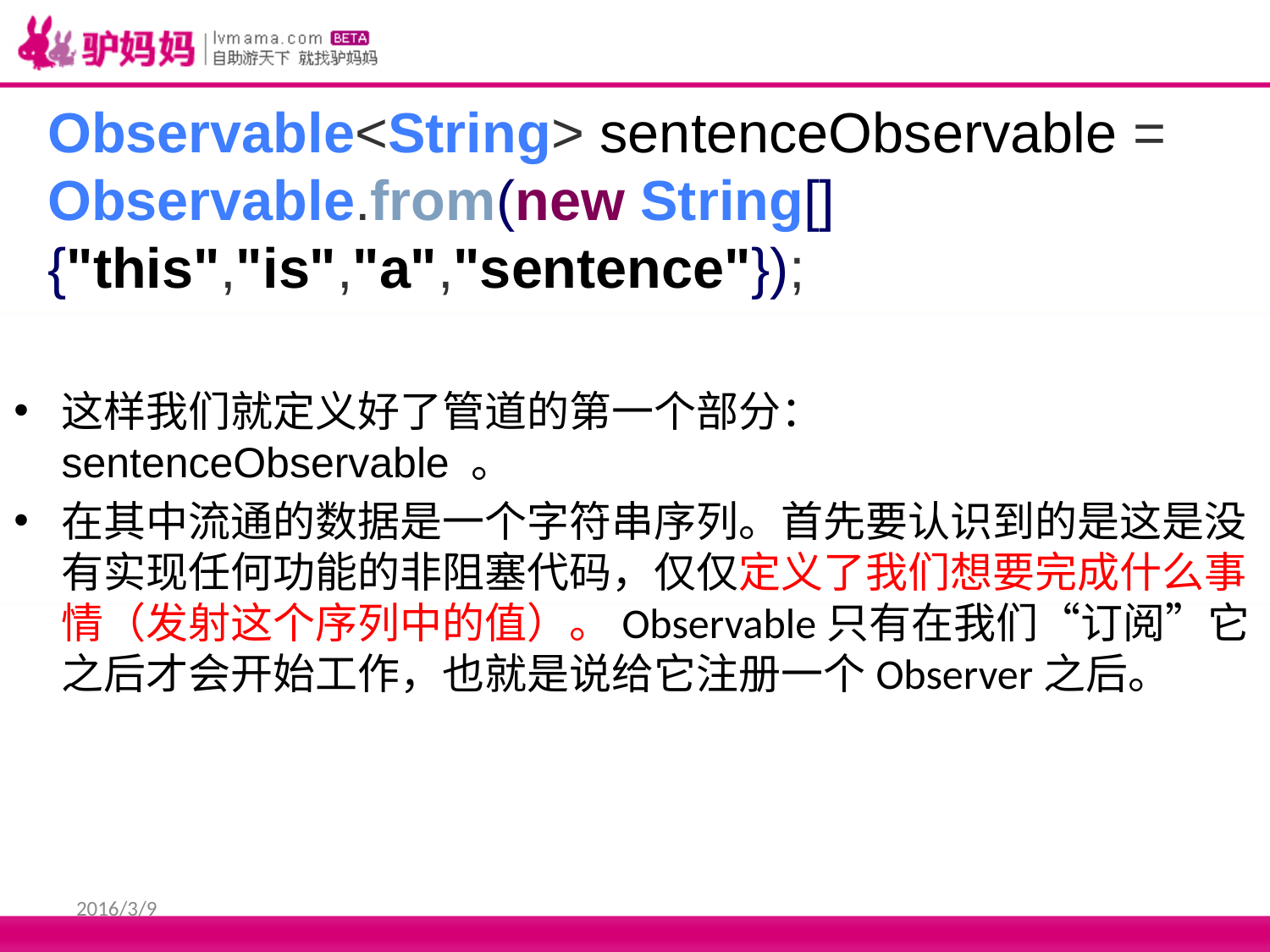

Observable<String> sentenceObservable = Observable.from(new String[]{"this","is","a","sentence"});
这样我们就定义好了管道的第一个部分： sentenceObservable 。
在其中流通的数据是一个字符串序列。首先要认识到的是这是没有实现任何功能的非阻塞代码，仅仅定义了我们想要完成什么事情（发射这个序列中的值）。Observable只有在我们“订阅”它之后才会开始工作，也就是说给它注册一个Observer之后。
2016/3/9